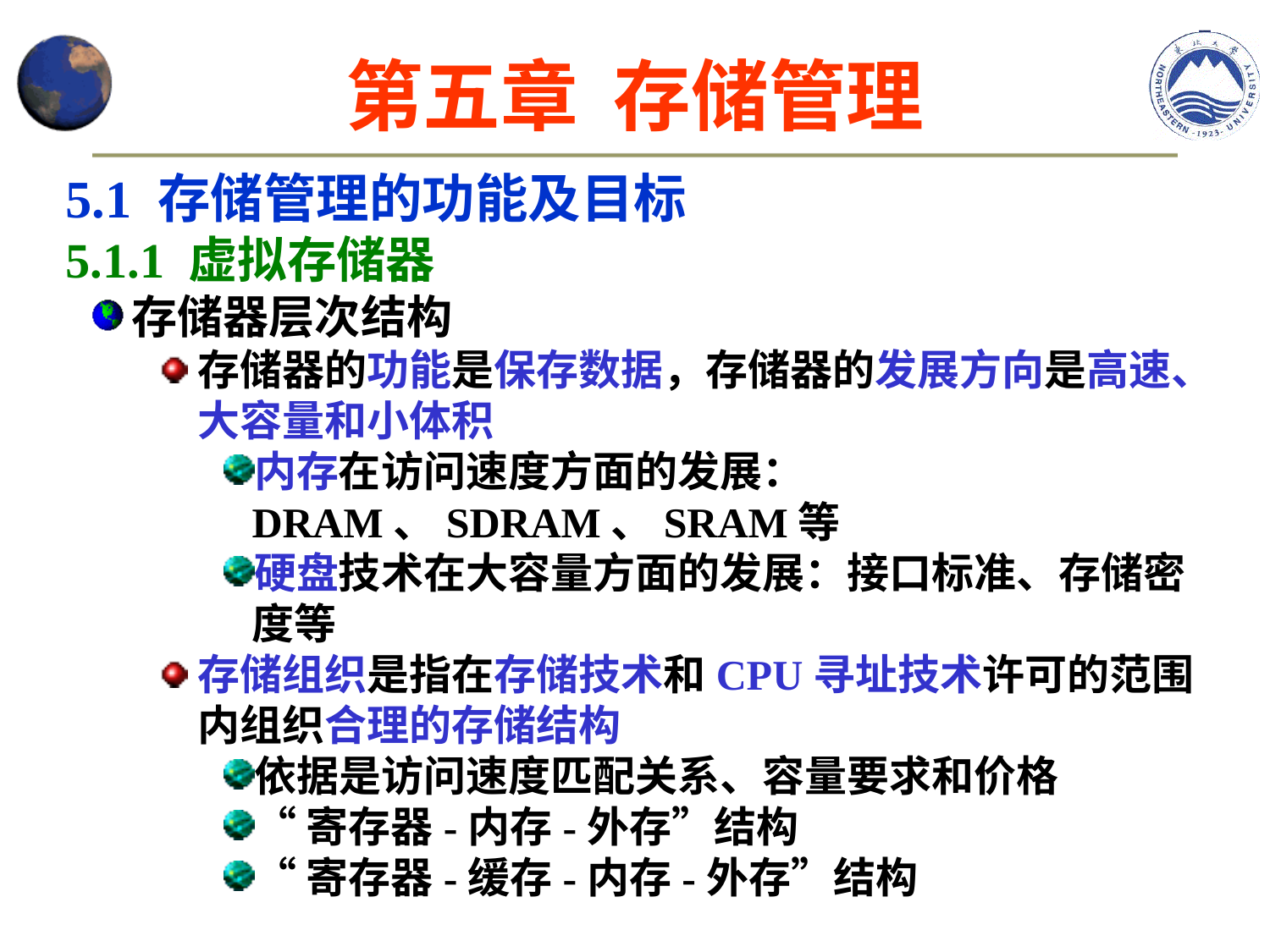

第五章  存储管理
5.1 存储管理的功能及目标
5.1.1 虚拟存储器
存储器层次结构
存储器的功能是保存数据，存储器的发展方向是高速、大容量和小体积
内存在访问速度方面的发展：DRAM、SDRAM、SRAM等
硬盘技术在大容量方面的发展：接口标准、存储密度等
存储组织是指在存储技术和CPU寻址技术许可的范围内组织合理的存储结构
依据是访问速度匹配关系、容量要求和价格
“寄存器-内存-外存”结构
“寄存器-缓存-内存-外存”结构